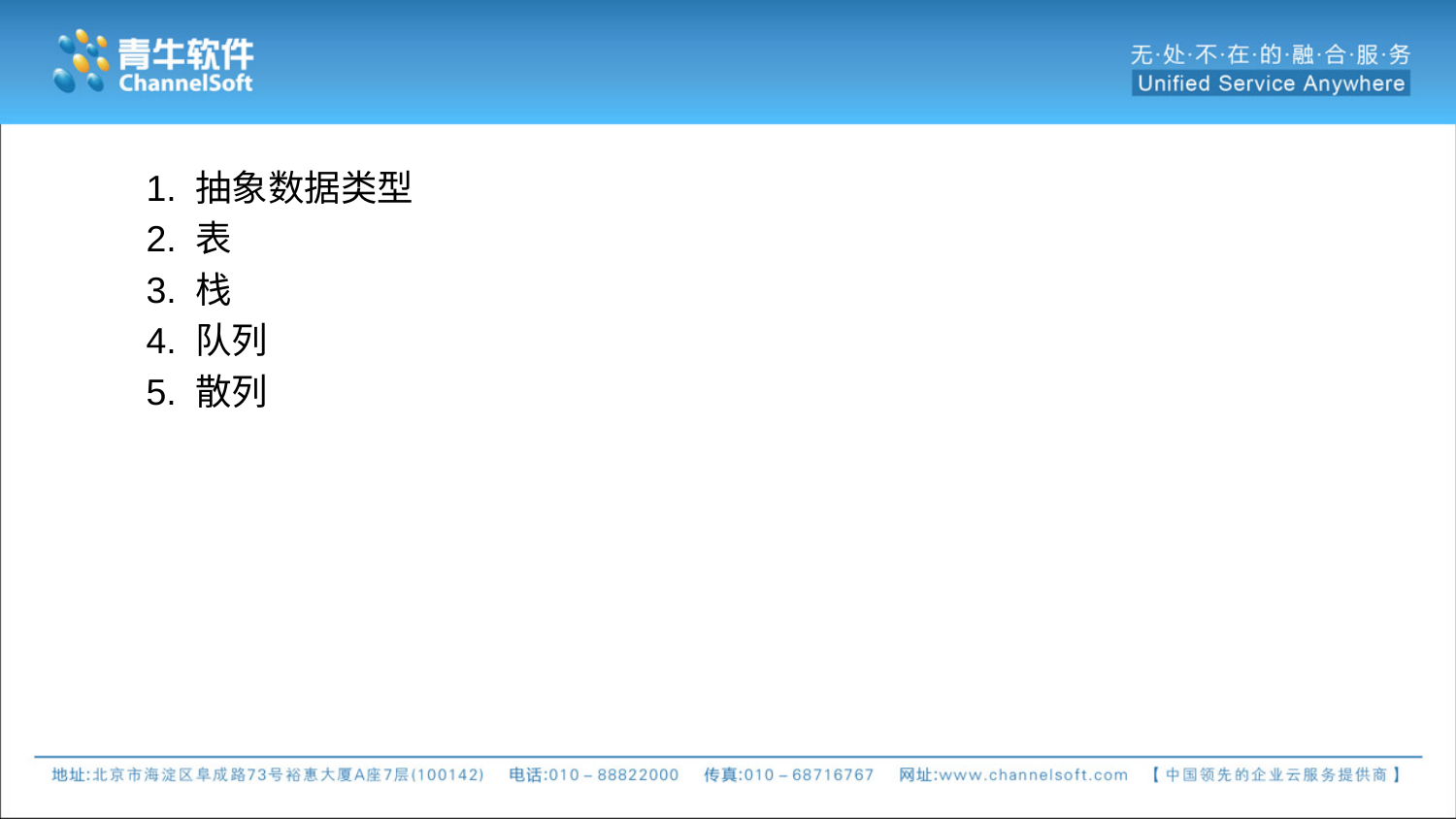

1. 抽象数据类型
2. 表
3. 栈
4. 队列
5. 散列